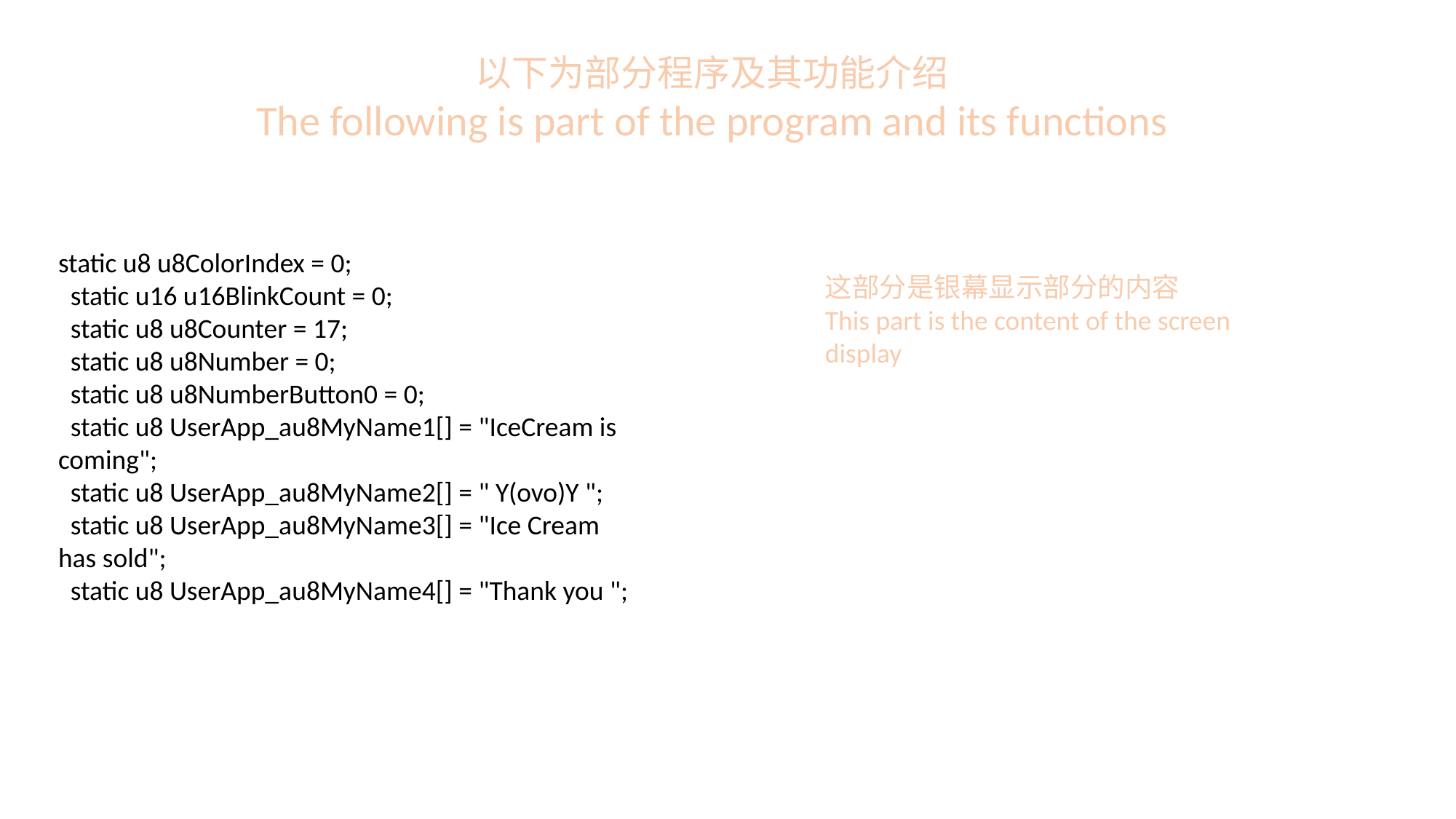

以下为部分程序及其功能介绍
The following is part of the program and its functions
static u8 u8ColorIndex = 0;
  static u16 u16BlinkCount = 0;
  static u8 u8Counter = 17;
  static u8 u8Number = 0;
  static u8 u8NumberButton0 = 0;
  static u8 UserApp_au8MyName1[] = "IceCream is coming";
  static u8 UserApp_au8MyName2[] = " Y(ovo)Y ";
  static u8 UserApp_au8MyName3[] = "Ice Cream has sold";
  static u8 UserApp_au8MyName4[] = "Thank you ";
这部分是银幕显示部分的内容
This part is the content of the screen display